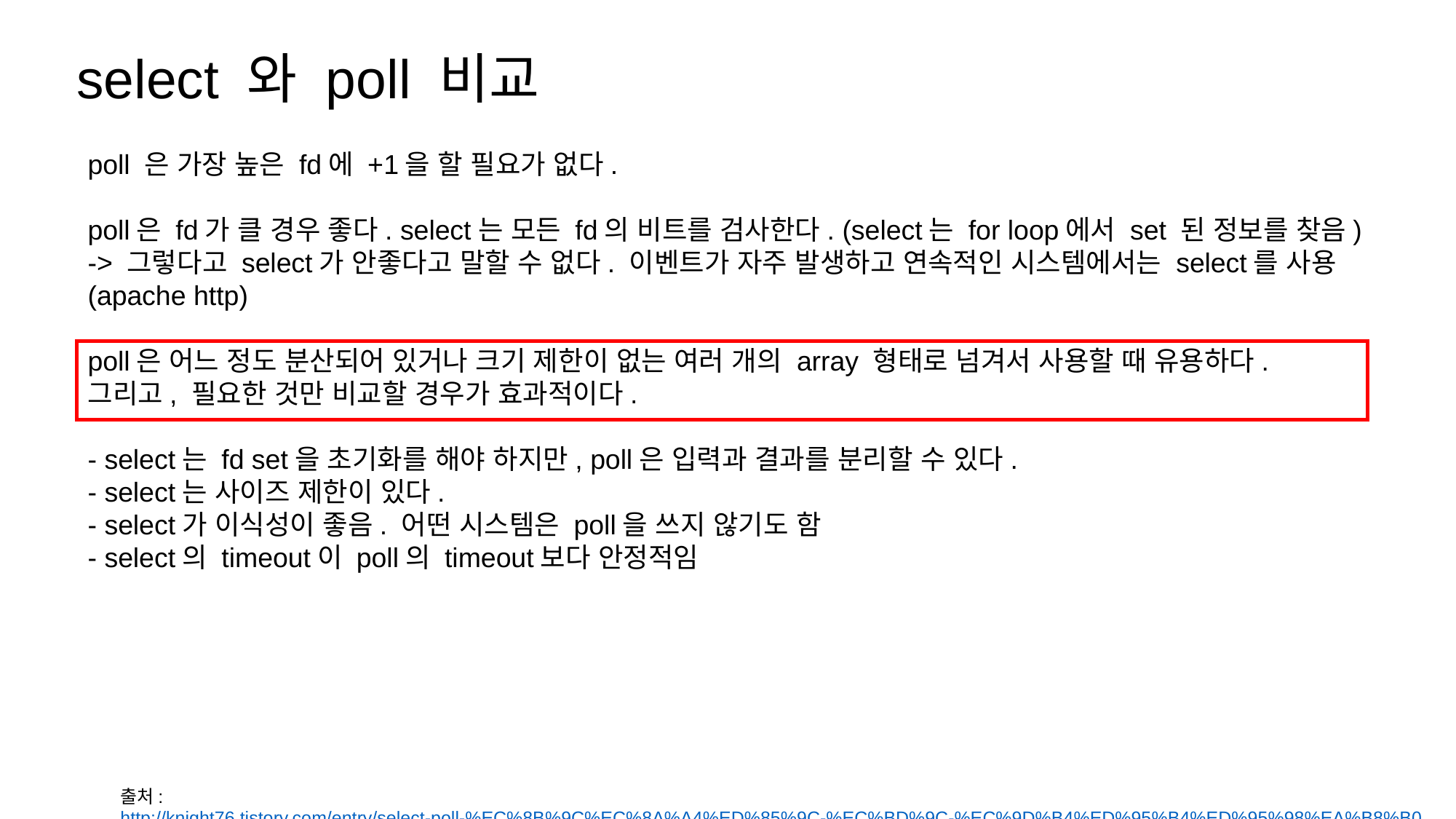

select 와 poll 비교
poll 은 가장 높은 fd에 +1을 할 필요가 없다.
poll은 fd가 클 경우 좋다. select는 모든 fd의 비트를 검사한다. (select는 for loop에서 set 된 정보를 찾음)
-> 그렇다고 select가 안좋다고 말할 수 없다. 이벤트가 자주 발생하고 연속적인 시스템에서는 select를 사용 (apache http)

poll은 어느 정도 분산되어 있거나 크기 제한이 없는 여러 개의 array 형태로 넘겨서 사용할 때 유용하다.
그리고, 필요한 것만 비교할 경우가 효과적이다.

- select는 fd set을 초기화를 해야 하지만, poll은 입력과 결과를 분리할 수 있다.
- select는 사이즈 제한이 있다.
- select가 이식성이 좋음. 어떤 시스템은 poll을 쓰지 않기도 함
- select의 timeout이 poll의 timeout보다 안정적임

출처: http://knight76.tistory.com/entry/select-poll-%EC%8B%9C%EC%8A%A4%ED%85%9C-%EC%BD%9C-%EC%9D%B4%ED%95%B4%ED%95%98%EA%B8%B0